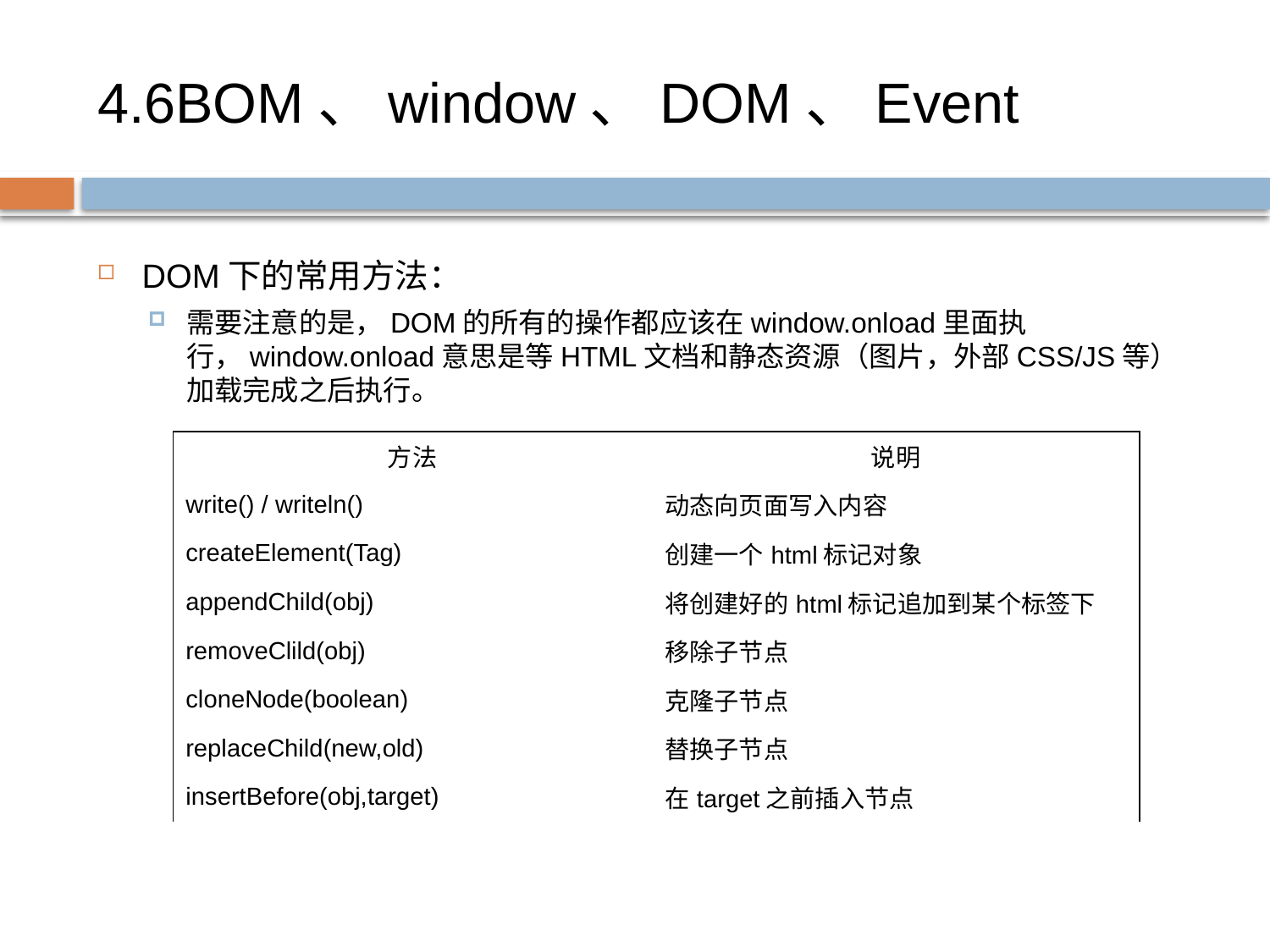

# 4.6BOM、window、DOM、Event
DOM下的常用方法：
需要注意的是，DOM的所有的操作都应该在window.onload里面执行，window.onload意思是等HTML文档和静态资源（图片，外部CSS/JS等）加载完成之后执行。

| 方法 | 说明 |
| --- | --- |
| write() / writeln() | 动态向页面写入内容 |
| createElement(Tag) | 创建一个html标记对象 |
| appendChild(obj) | 将创建好的html标记追加到某个标签下 |
| removeClild(obj) | 移除子节点 |
| cloneNode(boolean) | 克隆子节点 |
| replaceChild(new,old) | 替换子节点 |
| insertBefore(obj,target) | 在target之前插入节点 |